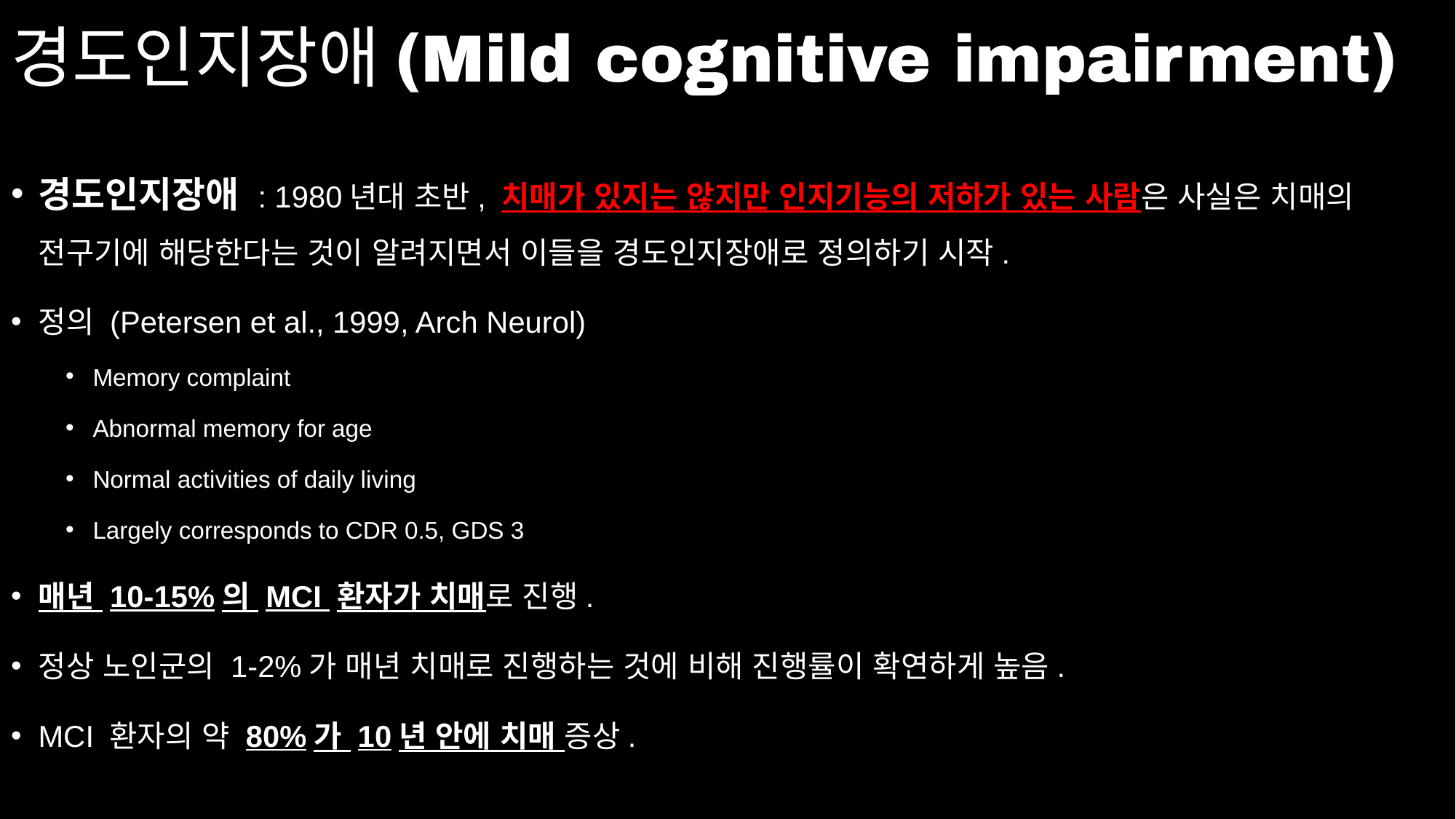

# 경도인지장애(Mild cognitive impairment)
경도인지장애 : 1980년대 초반, 치매가 있지는 않지만 인지기능의 저하가 있는 사람은 사실은 치매의 전구기에 해당한다는 것이 알려지면서 이들을 경도인지장애로 정의하기 시작.
정의 (Petersen et al., 1999, Arch Neurol)
Memory complaint
Abnormal memory for age
Normal activities of daily living
Largely corresponds to CDR 0.5, GDS 3
매년 10-15%의 MCI 환자가 치매로 진행.
정상 노인군의 1-2%가 매년 치매로 진행하는 것에 비해 진행률이 확연하게 높음.
MCI 환자의 약 80%가 10년 안에 치매 증상.